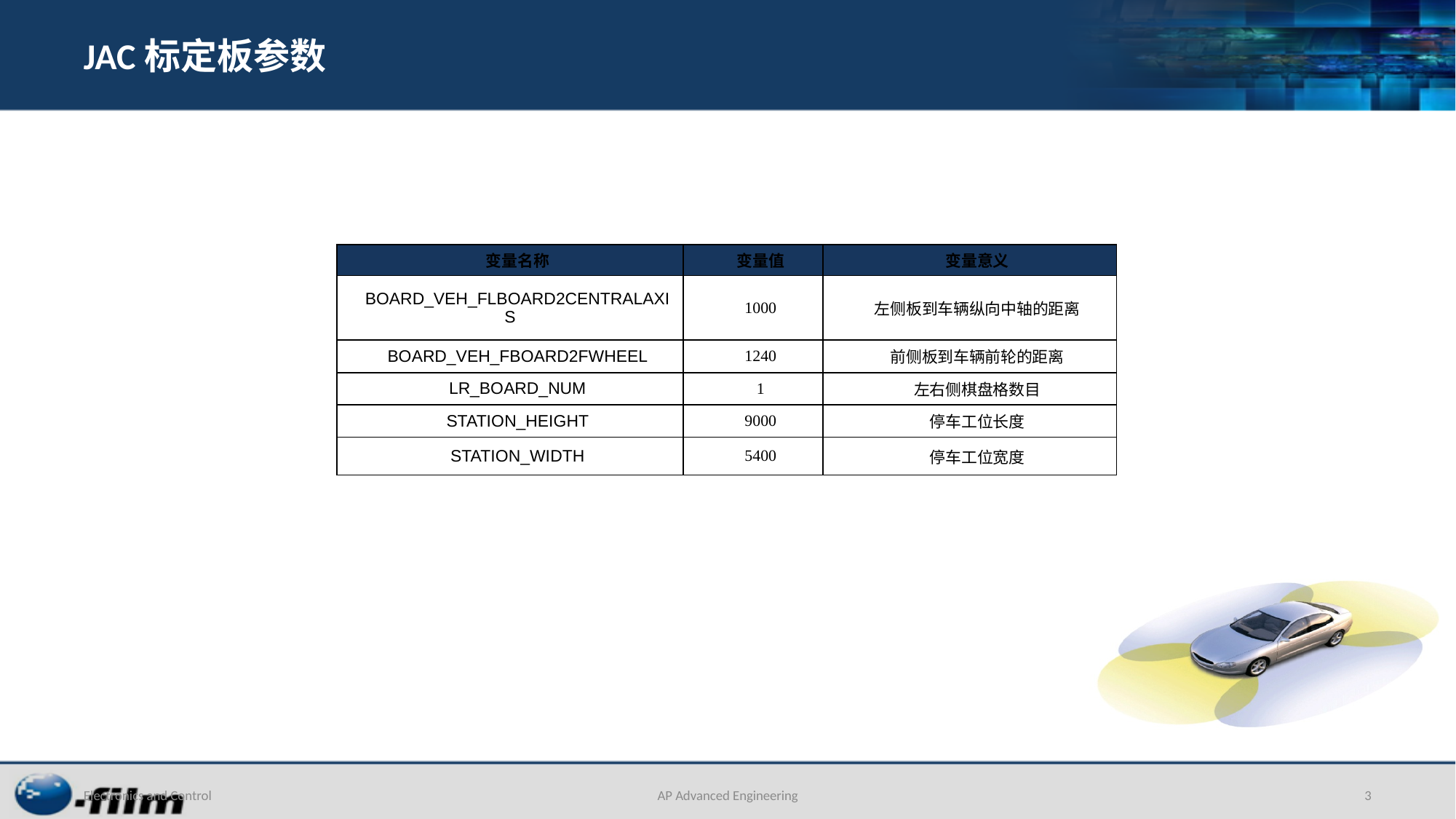

# JAC标定板参数
| 变量名称 | 变量值 | 变量意义 |
| --- | --- | --- |
| BOARD\_VEH\_FLBOARD2CENTRALAXIS | 1000 | 左侧板到车辆纵向中轴的距离 |
| BOARD\_VEH\_FBOARD2FWHEEL | 1240 | 前侧板到车辆前轮的距离 |
| LR\_BOARD\_NUM | 1 | 左右侧棋盘格数目 |
| STATION\_HEIGHT | 9000 | 停车工位长度 |
| STATION\_WIDTH | 5400 | 停车工位宽度 |
Electronics and Control
AP Advanced Engineering
3